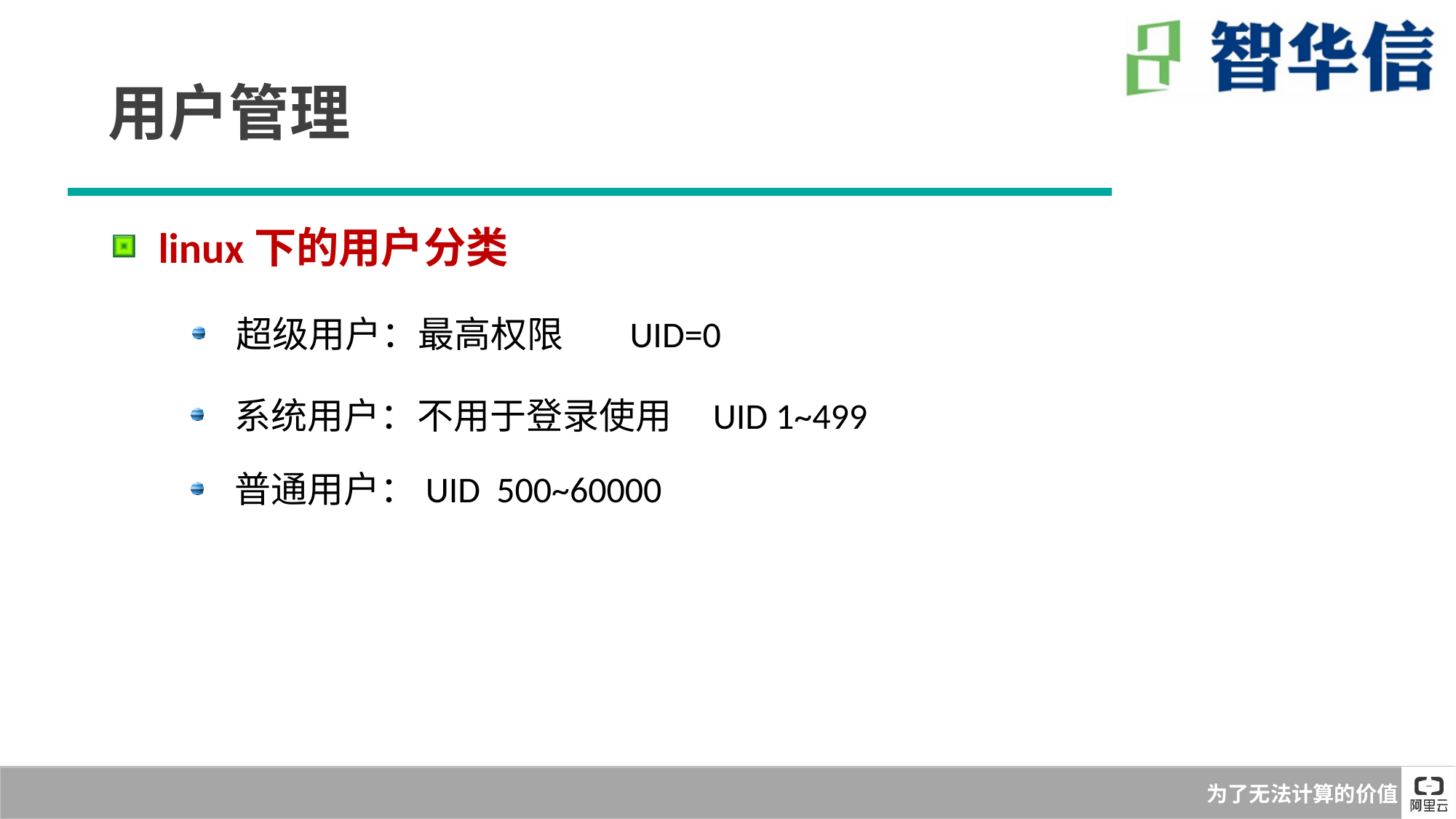

用户管理
  linux下的用户分类
  超级用户：最高权限       UID=0
  系统用户：不用于登录使用    UID 1~499
  普通用户：UID  500~60000